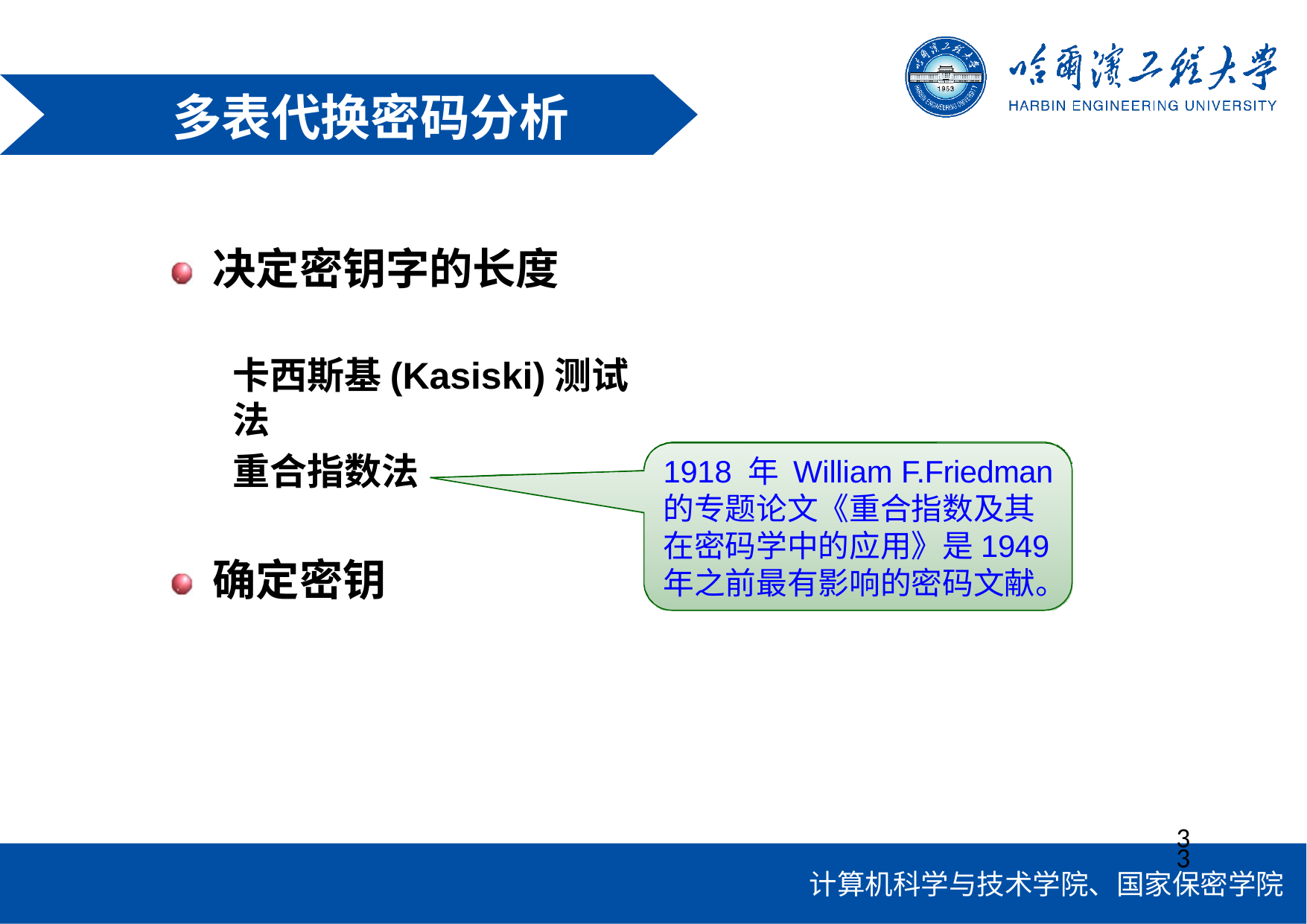

# 多表代换密码分析
决定密钥字的长度

卡西斯基(Kasiski)测试法

重合指数法
1918 年 William F.Friedman  的专题论文《重合指数及其 在密码学中的应用》是1949  年之前最有影响的密码文献。
确定密钥

33